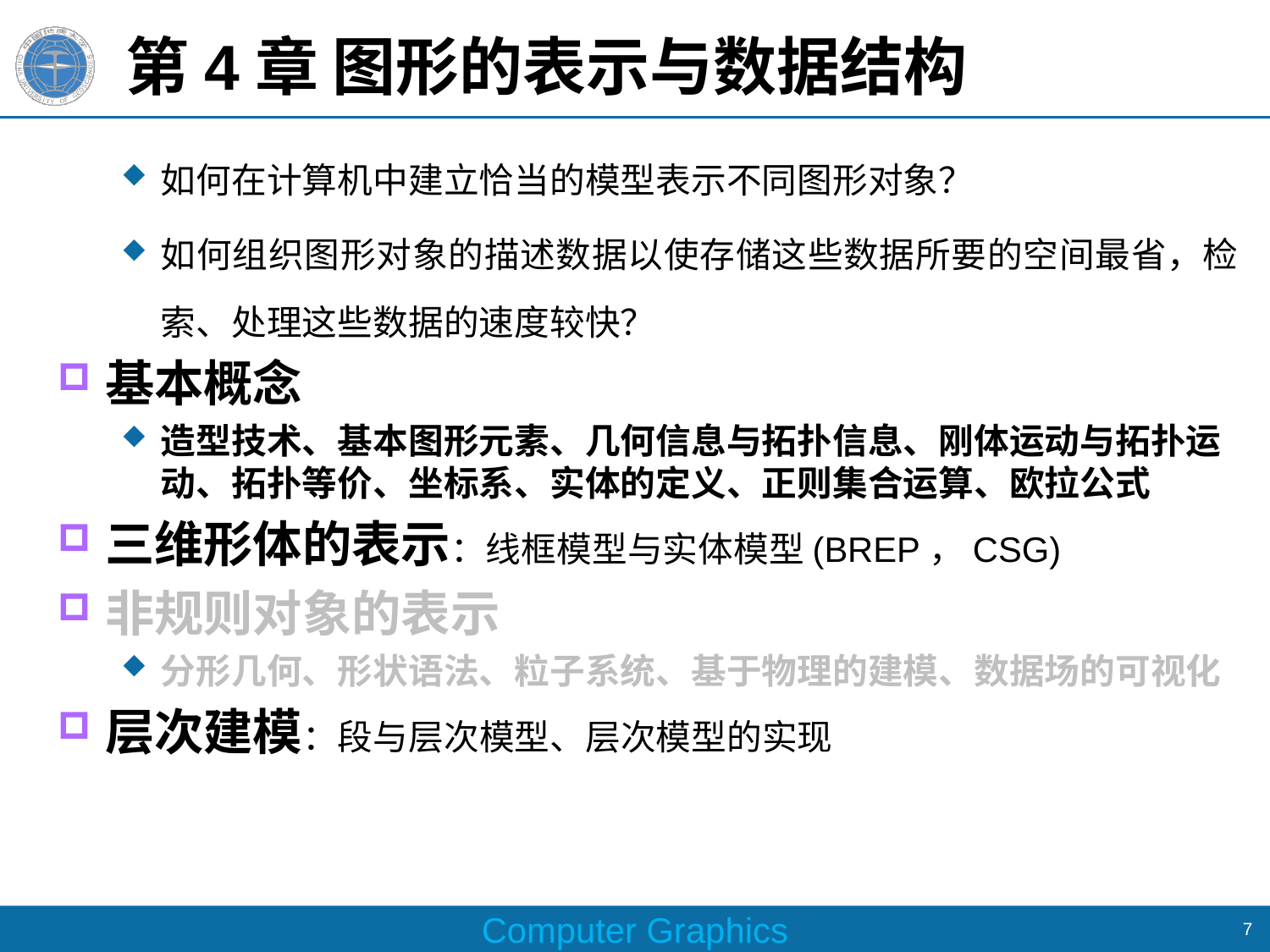

# 第4章 图形的表示与数据结构
如何在计算机中建立恰当的模型表示不同图形对象？
如何组织图形对象的描述数据以使存储这些数据所要的空间最省，检索、处理这些数据的速度较快？
基本概念
造型技术、基本图形元素、几何信息与拓扑信息、刚体运动与拓扑运动、拓扑等价、坐标系、实体的定义、正则集合运算、欧拉公式
三维形体的表示：线框模型与实体模型(BREP，CSG)
非规则对象的表示
分形几何、形状语法、粒子系统、基于物理的建模、数据场的可视化
层次建模：段与层次模型、层次模型的实现